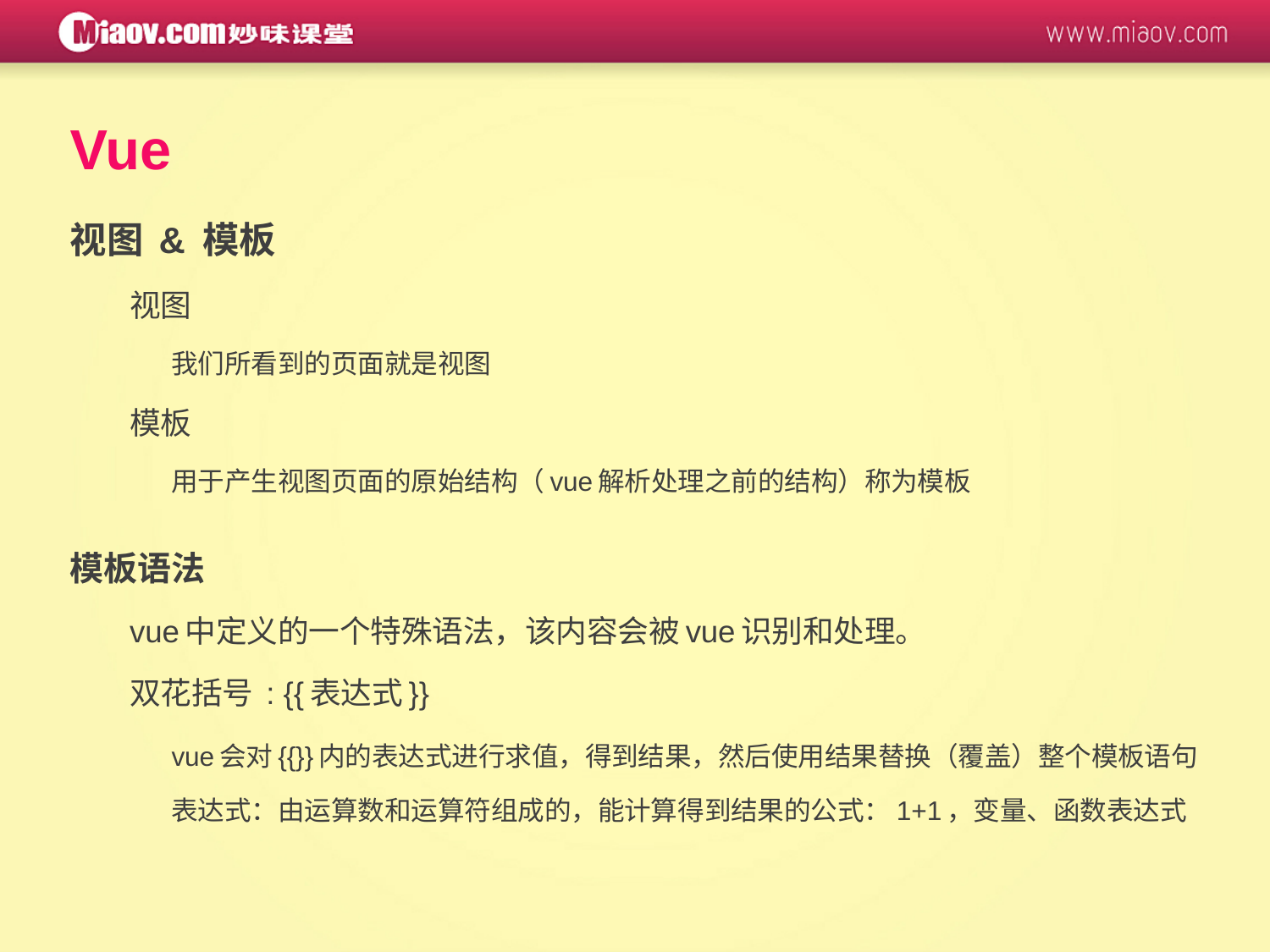

Vue

视图 & 模板
视图
	我们所看到的页面就是视图
模板
	用于产生视图页面的原始结构（vue解析处理之前的结构）称为模板

模板语法
vue中定义的一个特殊语法，该内容会被vue识别和处理。
双花括号 : {{表达式}}
	vue会对{{}}内的表达式进行求值，得到结果，然后使用结果替换（覆盖）整个模板语句
	表达式：由运算数和运算符组成的，能计算得到结果的公式：1+1，变量、函数表达式